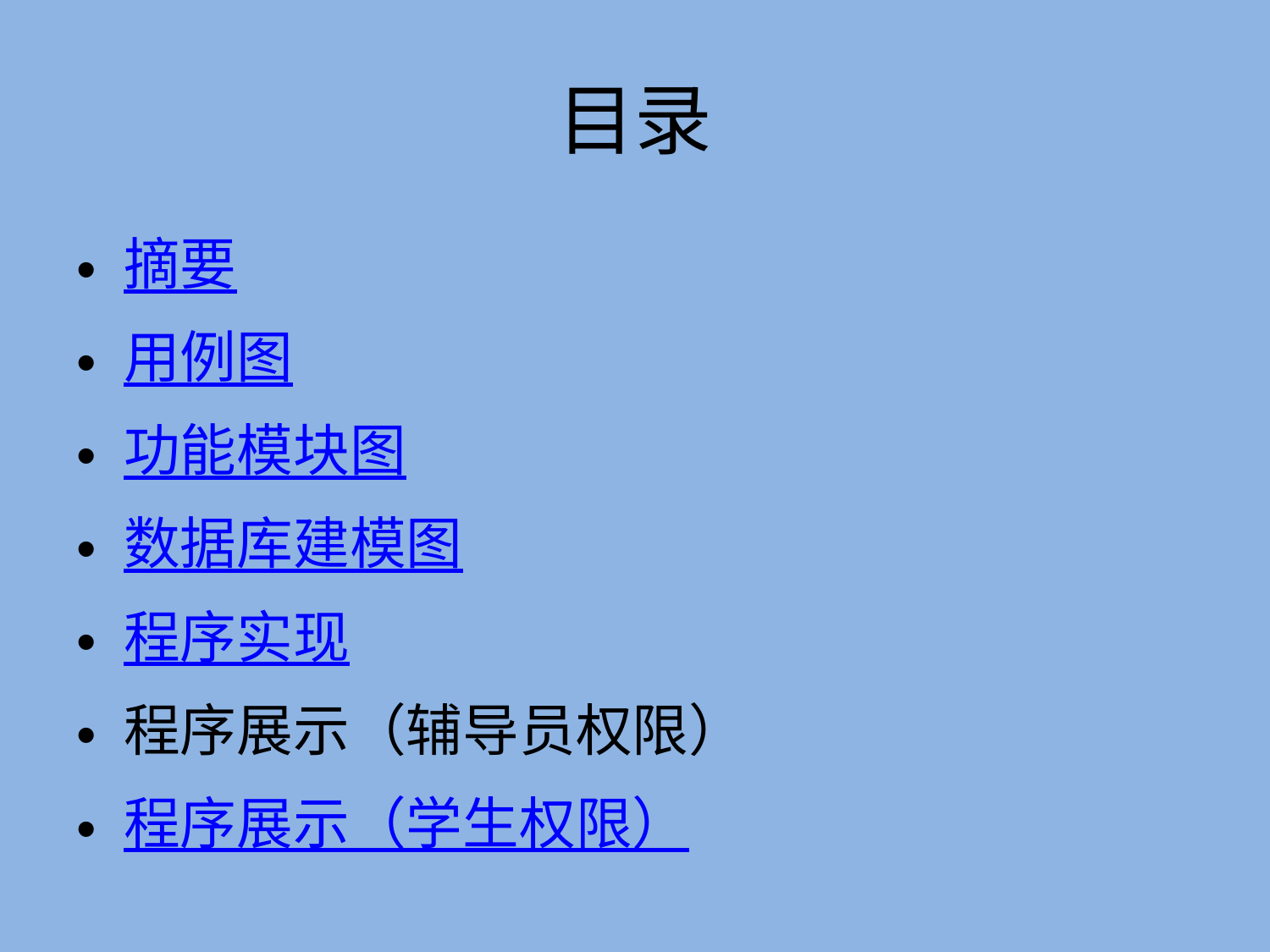

# 目录
摘要
用例图
功能模块图
数据库建模图
程序实现
程序展示（辅导员权限）
程序展示（学生权限）